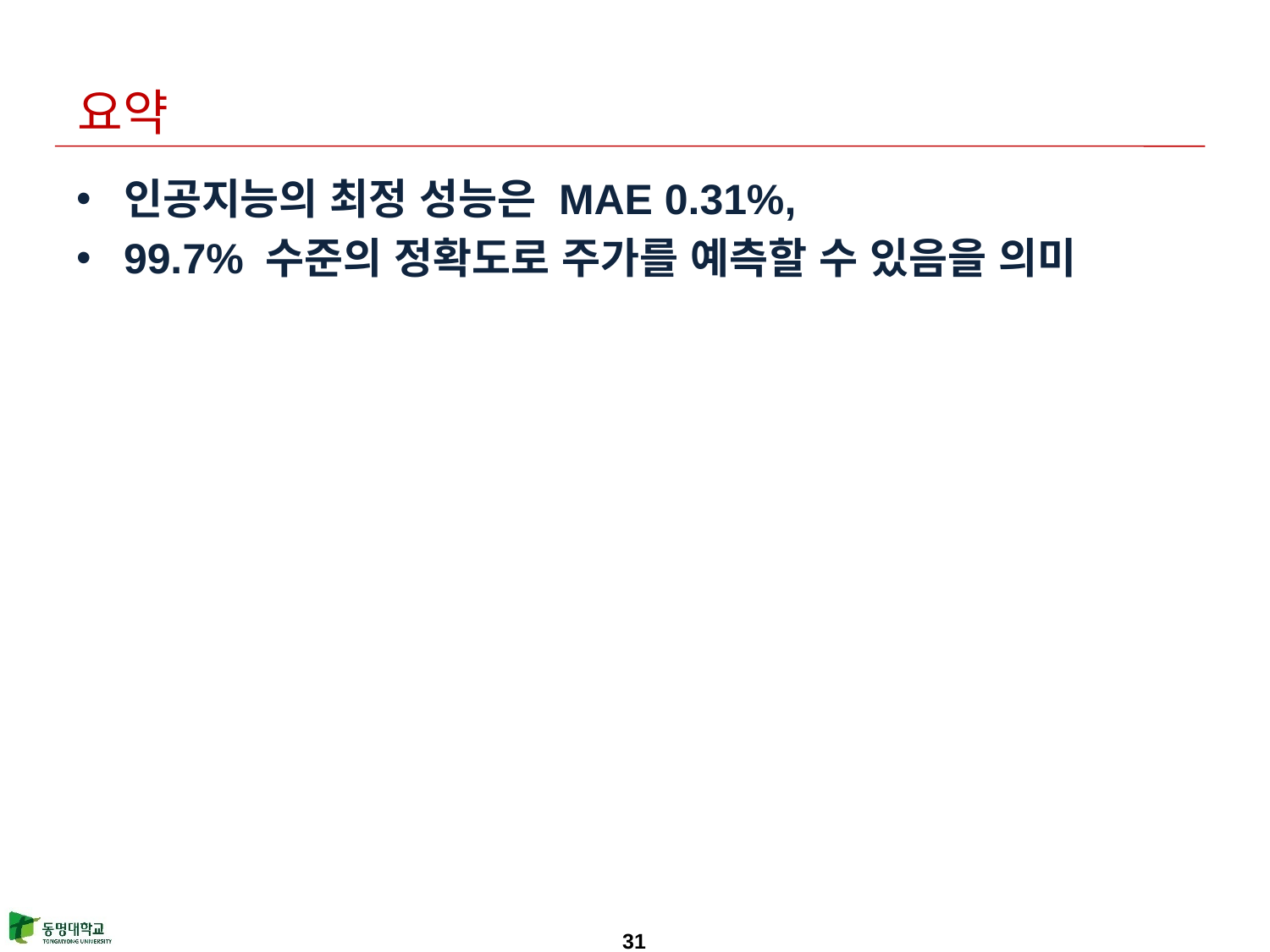

# 요약
인공지능의 최정 성능은 MAE 0.31%,
99.7% 수준의 정확도로 주가를 예측할 수 있음을 의미
31